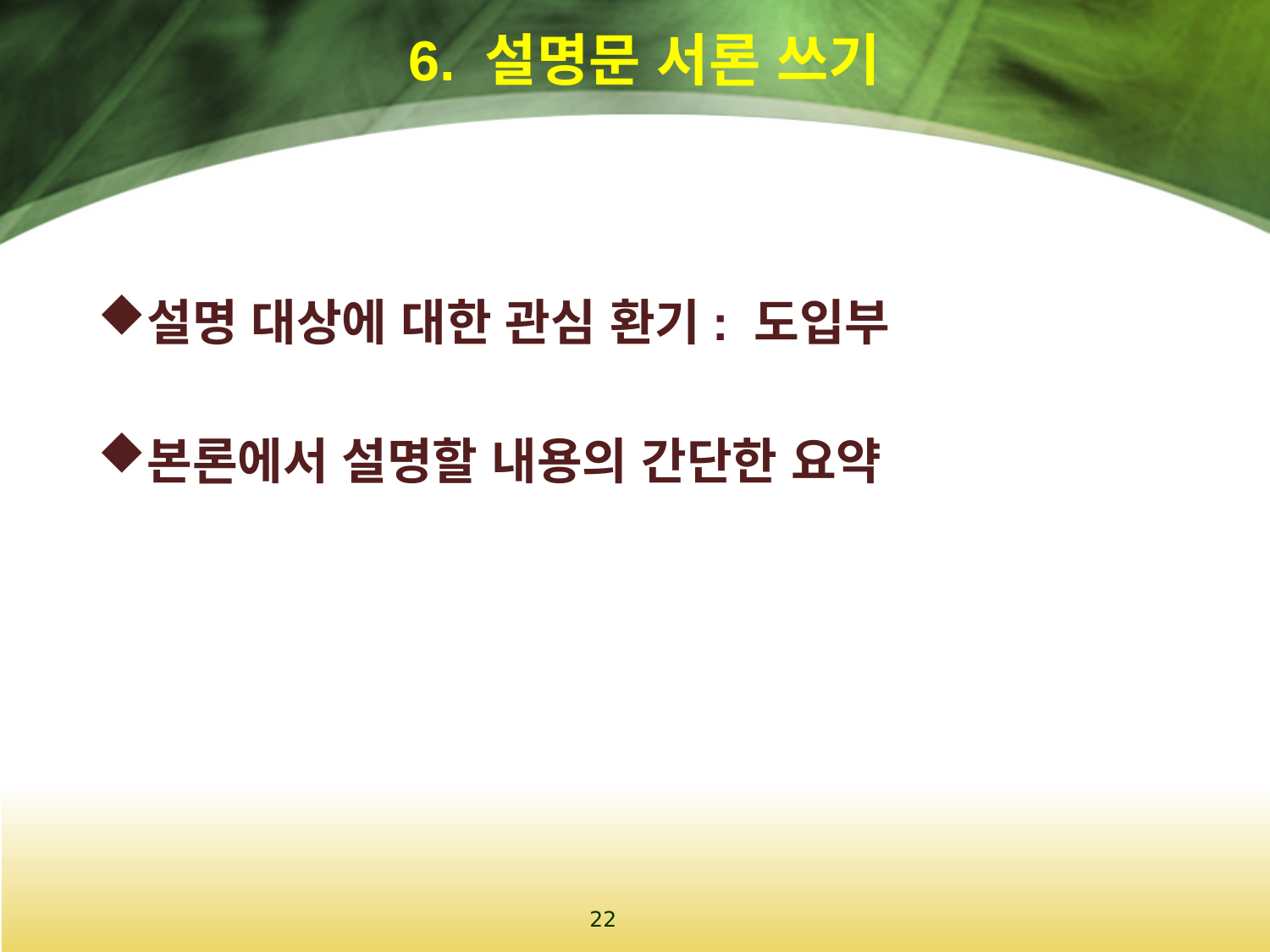

# 6. 설명문 서론 쓰기

설명 대상에 대한 관심 환기: 도입부

본론에서 설명할 내용의 간단한 요약
22